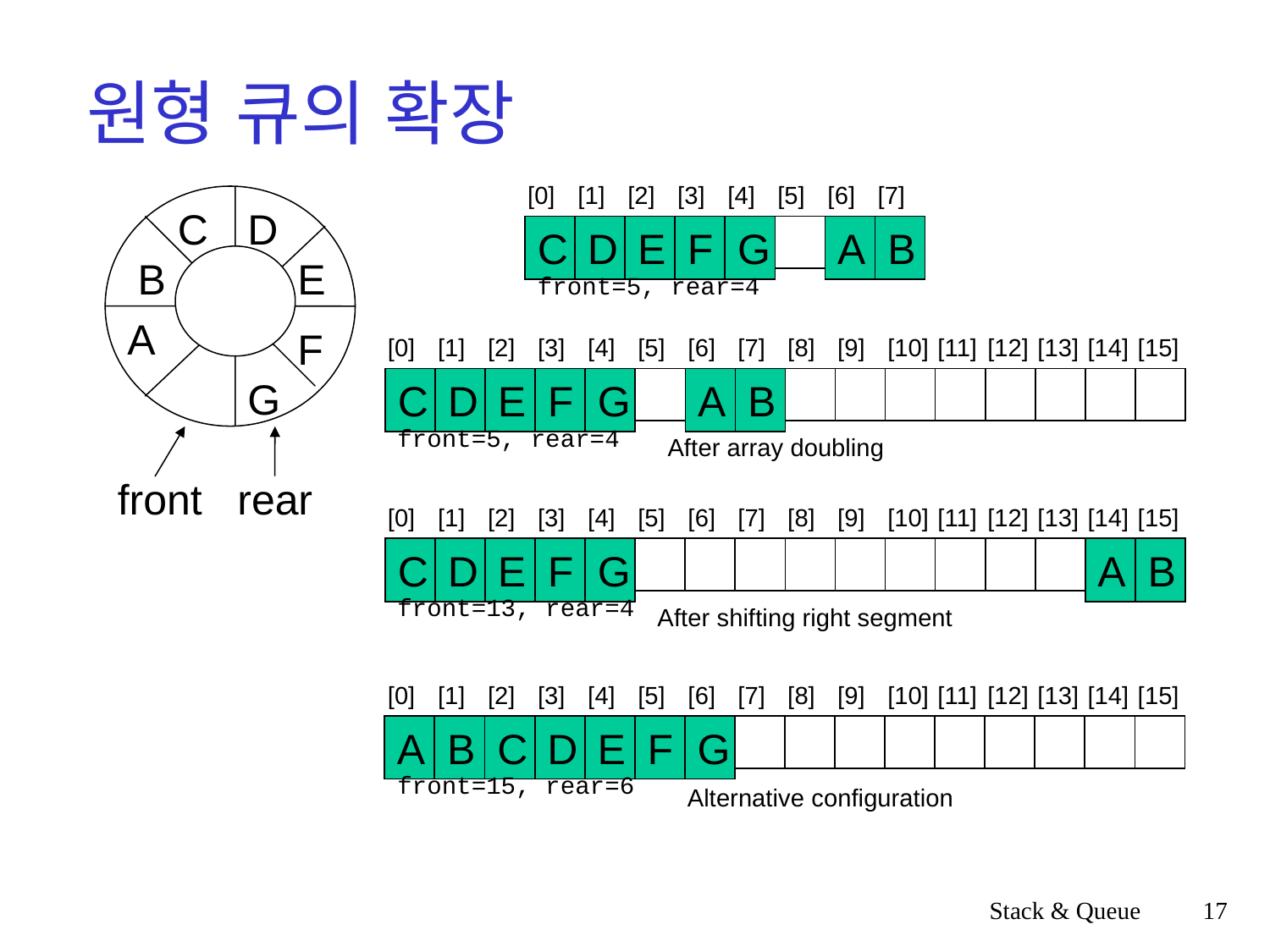

# 원형 큐의 확장
[0]
[1]
[2]
[3]
[4]
[5]
[6]
[7]

C
D

C
D
E
F
G

A
B

B
E
front=5, rear=4

A
F
[0]
[1]
[2]
[3]
[4]
[5]
[6]
[7]
[8]
[9]
[10]
[11]
[12]
[13]
[14]
[15]
G
C
D
E
F
G

A
B

front=5, rear=4
After array doubling

front
rear
[0]
[1]
[2]
[3]
[4]
[5]
[6]
[7]
[8]
[9]
[10]
[11]
[12]
[13]
[14]
[15]
C
D
E
F
G

A
B
front=13, rear=4
After shifting right segment
[0]
[1]
[2]
[3]
[4]
[5]
[6]
[7]
[8]
[9]
[10]
[11]
[12]
[13]
[14]
[15]
A
B
C
D
E
F
G

front=15, rear=6
Alternative configuration
Stack & Queue
17